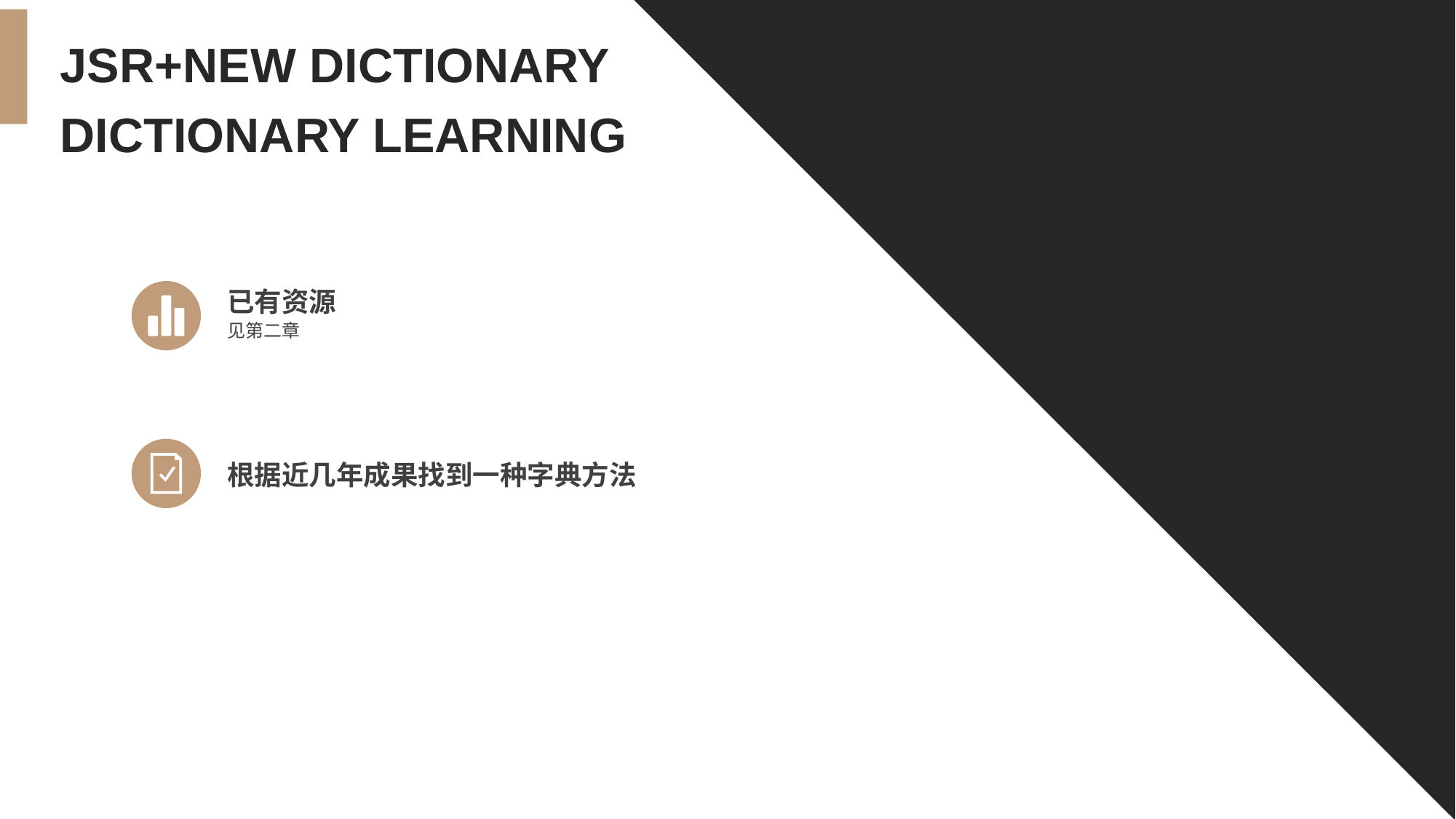

JSR+NEW DICTIONARY DICTIONARY LEARNING
已有资源

见第二章

根据近几年成果找到一种字典方法